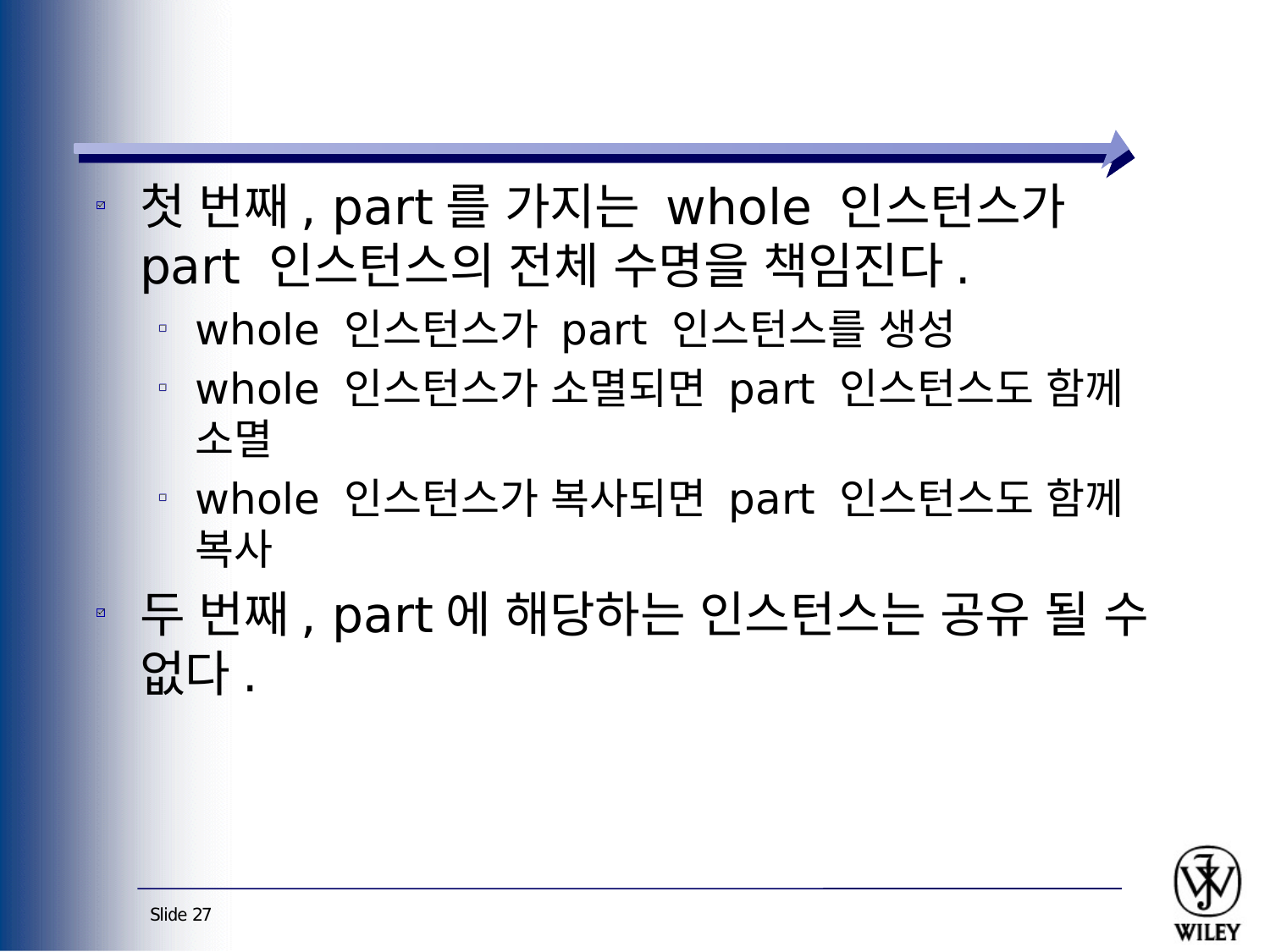

#
첫 번째, part를 가지는 whole 인스턴스가 part 인스턴스의 전체 수명을 책임진다.
whole 인스턴스가 part 인스턴스를 생성
whole 인스턴스가 소멸되면 part 인스턴스도 함께 소멸
whole 인스턴스가 복사되면 part 인스턴스도 함께 복사
두 번째, part에 해당하는 인스턴스는 공유 될 수 없다.

Slide 27